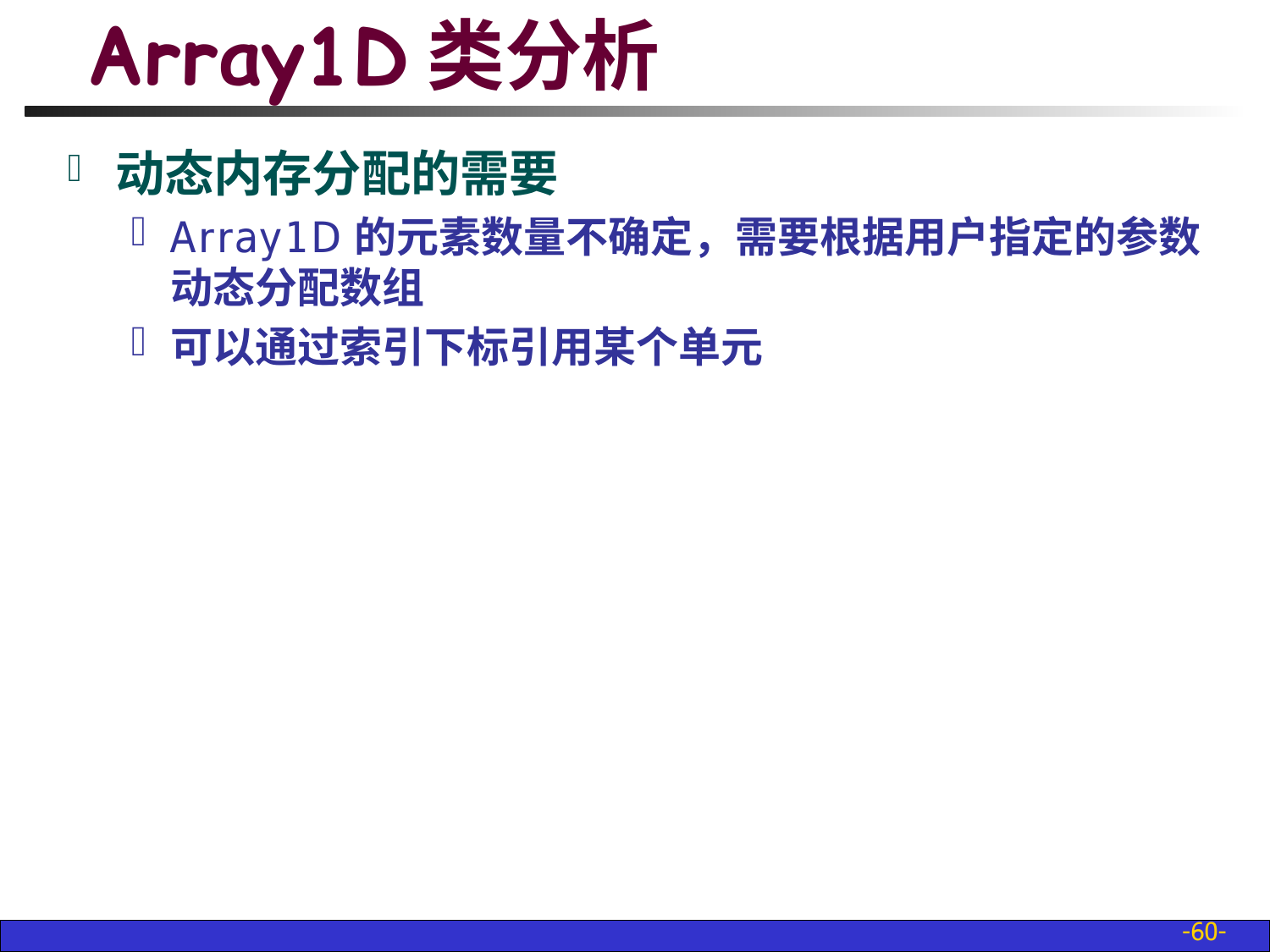

# Array1D类分析
动态内存分配的需要
Array1D的元素数量不确定，需要根据用户指定的参数动态分配数组
可以通过索引下标引用某个单元
-60-